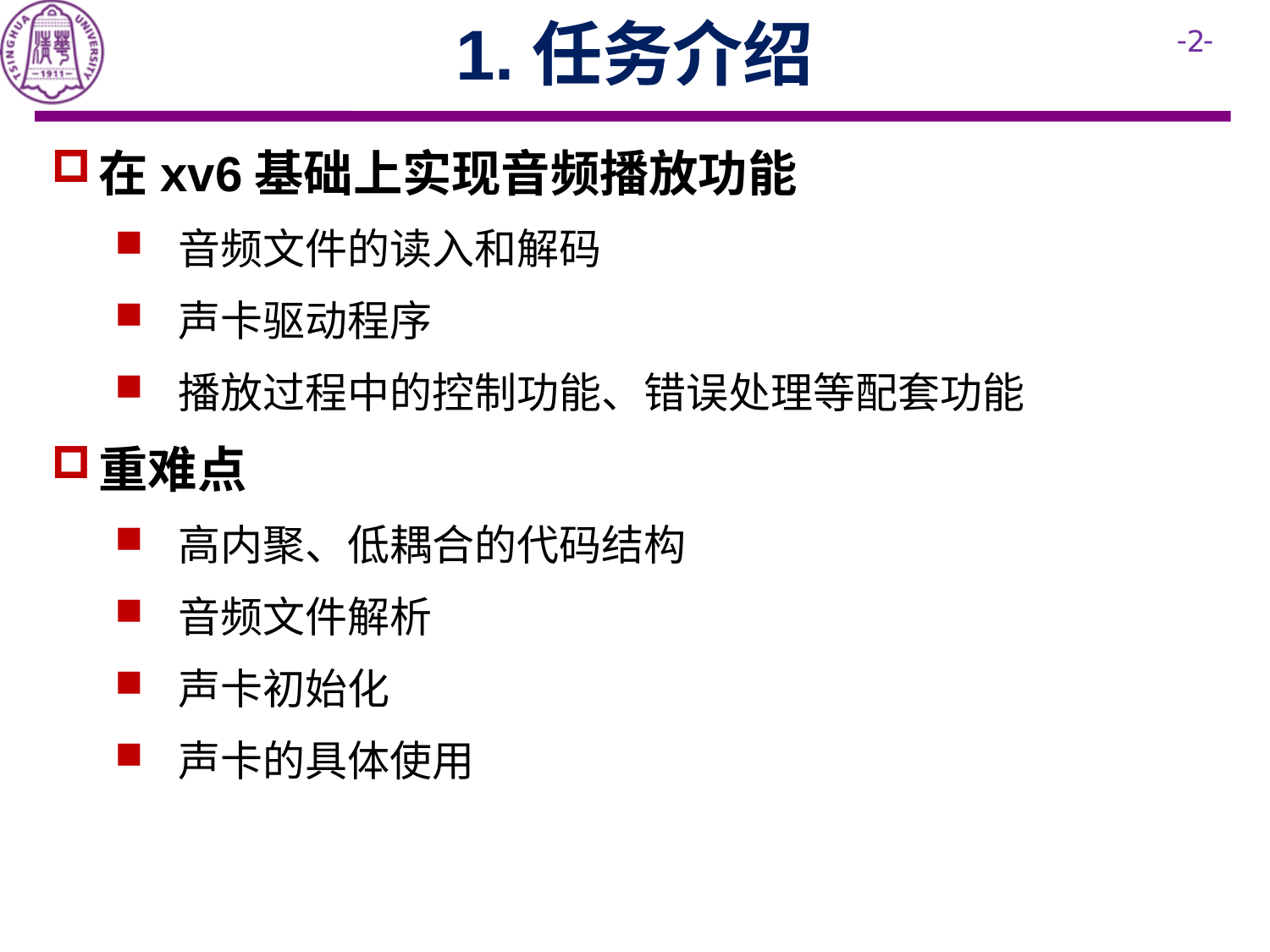

1.任务介绍
在xv6基础上实现音频播放功能
音频文件的读入和解码
声卡驱动程序
播放过程中的控制功能、错误处理等配套功能
重难点
高内聚、低耦合的代码结构
音频文件解析
声卡初始化
声卡的具体使用